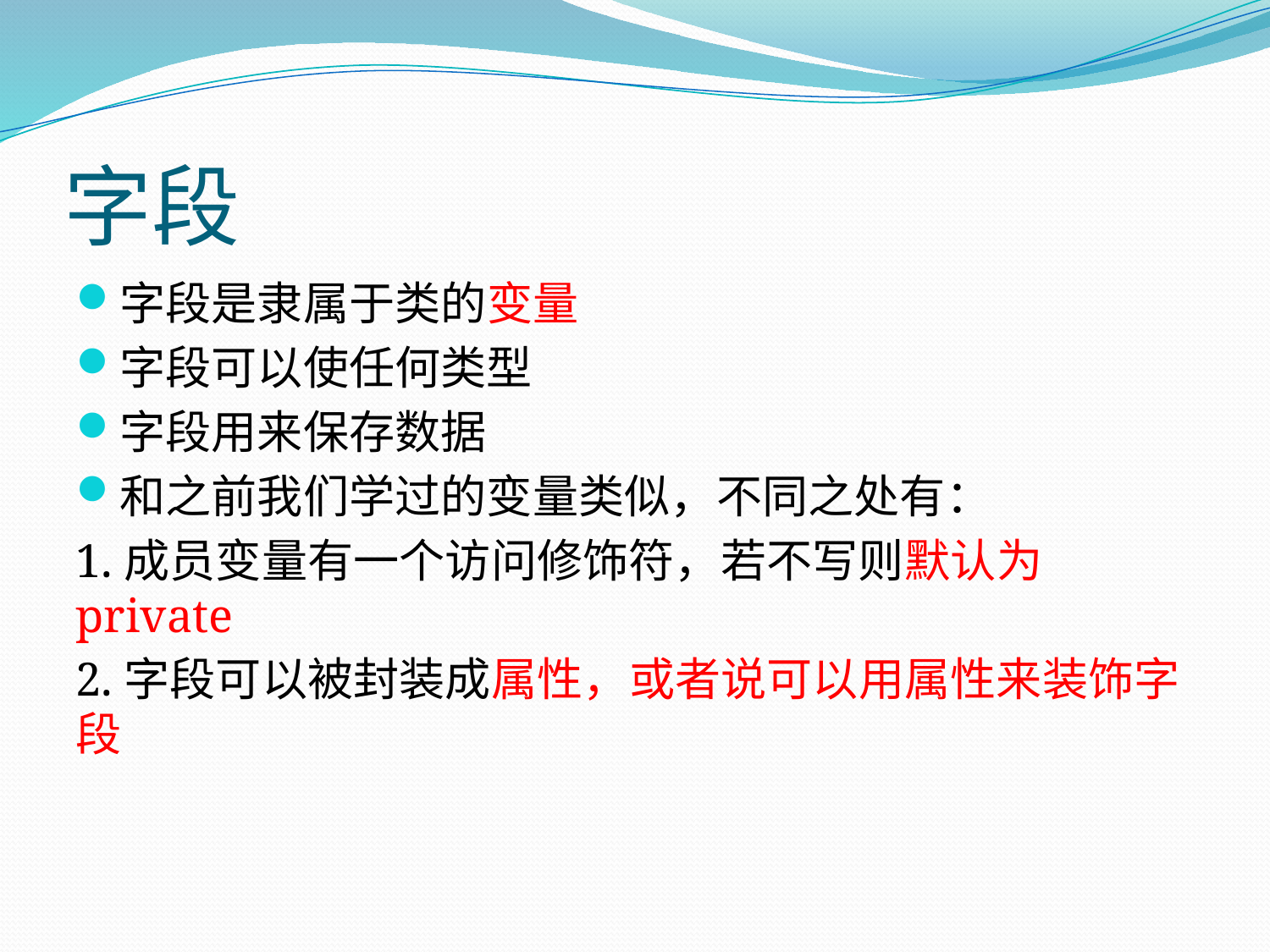

# 字段
字段是隶属于类的变量
字段可以使任何类型
字段用来保存数据
和之前我们学过的变量类似，不同之处有：
1.成员变量有一个访问修饰符，若不写则默认为private
2.字段可以被封装成属性，或者说可以用属性来装饰字段